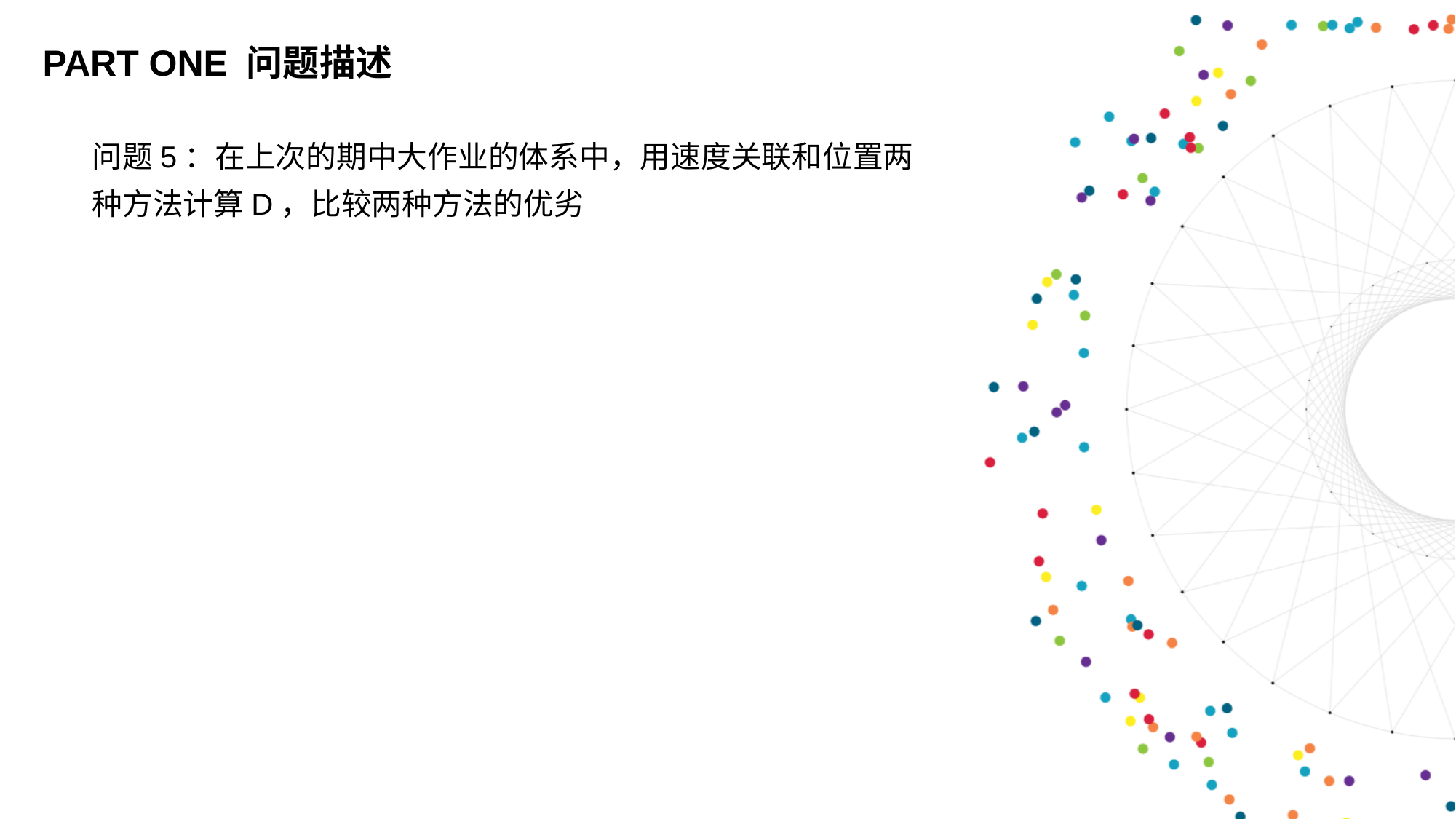

PART ONE 问题描述
问题5：在上次的期中大作业的体系中，用速度关联和位置两种方法计算D，比较两种方法的优劣